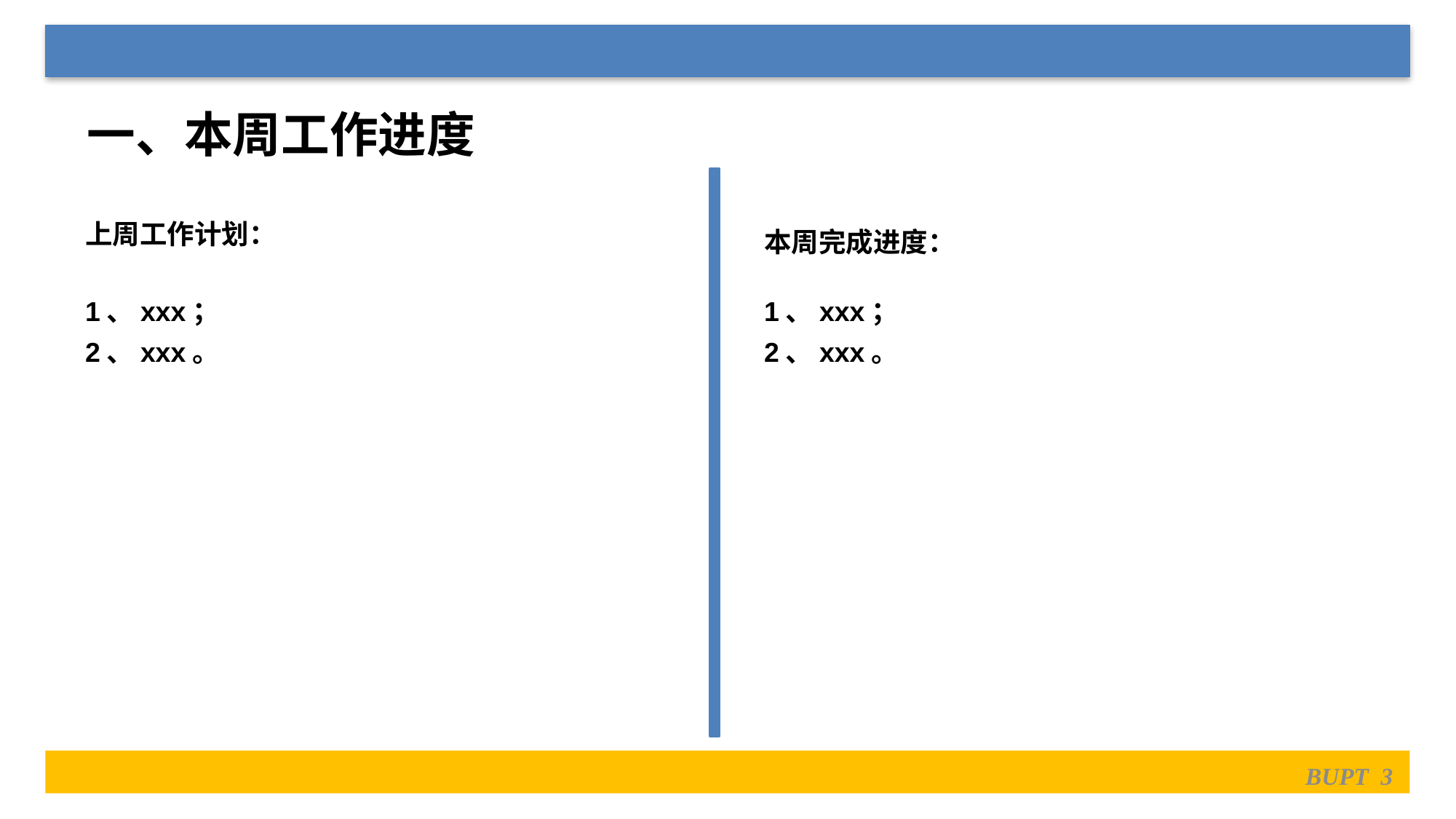

一、本周工作进度

上周工作计划：
本周完成进度：
1、xxx；
2、xxx。
1、xxx；
2、xxx。
BUPT  3